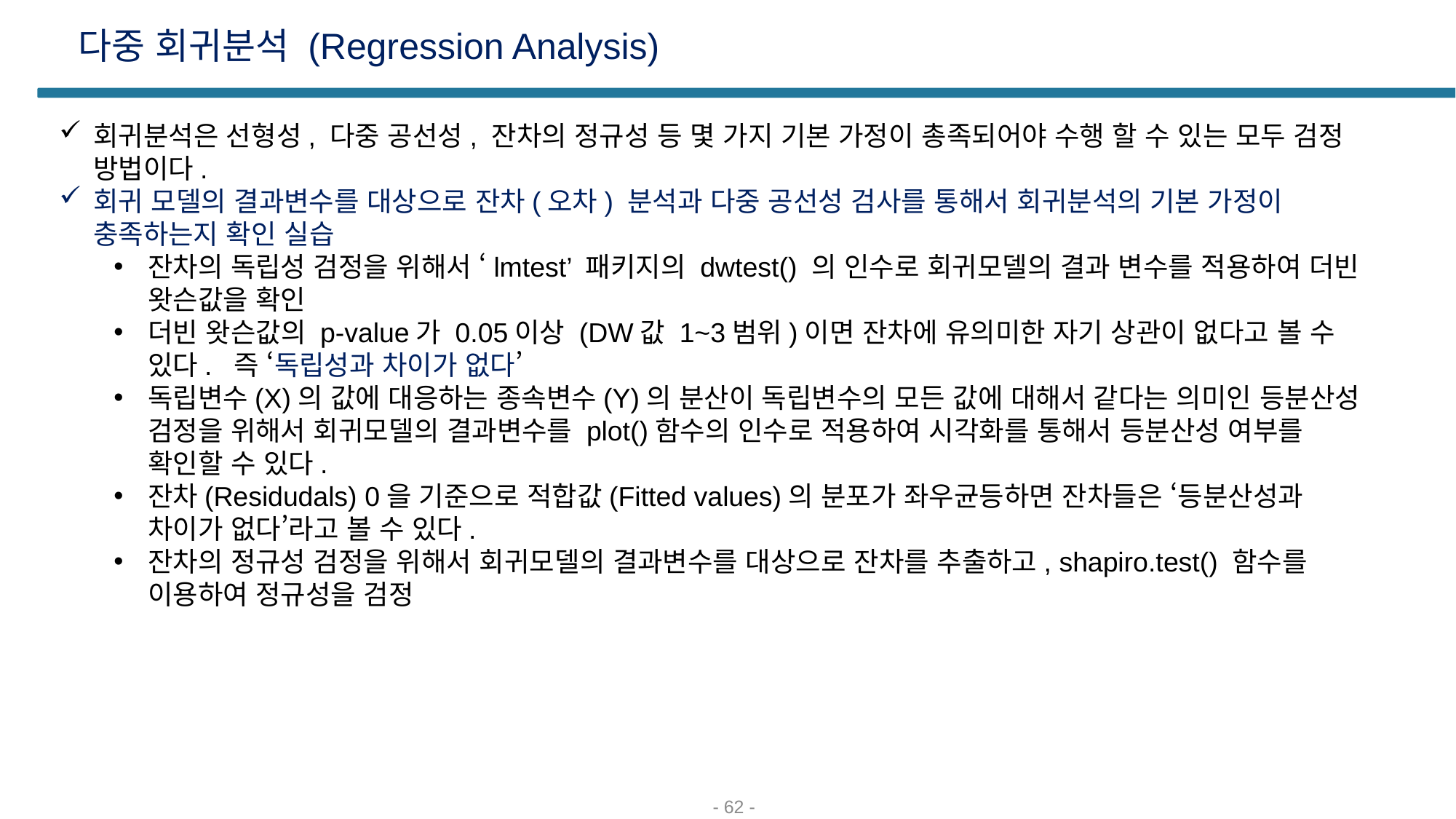

다중 회귀분석 (Regression Analysis)
#
회귀분석은 선형성, 다중 공선성, 잔차의 정규성 등 몇 가지 기본 가정이 총족되어야 수행 할 수 있는 모두 검정 방법이다.
회귀 모델의 결과변수를 대상으로 잔차(오차) 분석과 다중 공선성 검사를 통해서 회귀분석의 기본 가정이 충족하는지 확인 실습
잔차의 독립성 검정을 위해서 ‘lmtest’ 패키지의 dwtest() 의 인수로 회귀모델의 결과 변수를 적용하여 더빈 왓슨값을 확인
더빈 왓슨값의 p-value가 0.05이상 (DW값 1~3범위)이면 잔차에 유의미한 자기 상관이 없다고 볼 수 있다.  즉 ‘독립성과 차이가 없다’
독립변수(X)의 값에 대응하는 종속변수(Y)의 분산이 독립변수의 모든 값에 대해서 같다는 의미인 등분산성 검정을 위해서 회귀모델의 결과변수를 plot()함수의 인수로 적용하여 시각화를 통해서 등분산성 여부를 확인할 수 있다.
잔차(Residudals) 0을 기준으로 적합값(Fitted values)의 분포가 좌우균등하면 잔차들은 ‘등분산성과 차이가 없다’라고 볼 수 있다.
잔차의 정규성 검정을 위해서 회귀모델의 결과변수를 대상으로 잔차를 추출하고, shapiro.test() 함수를 이용하여 정규성을 검정

- 62 -